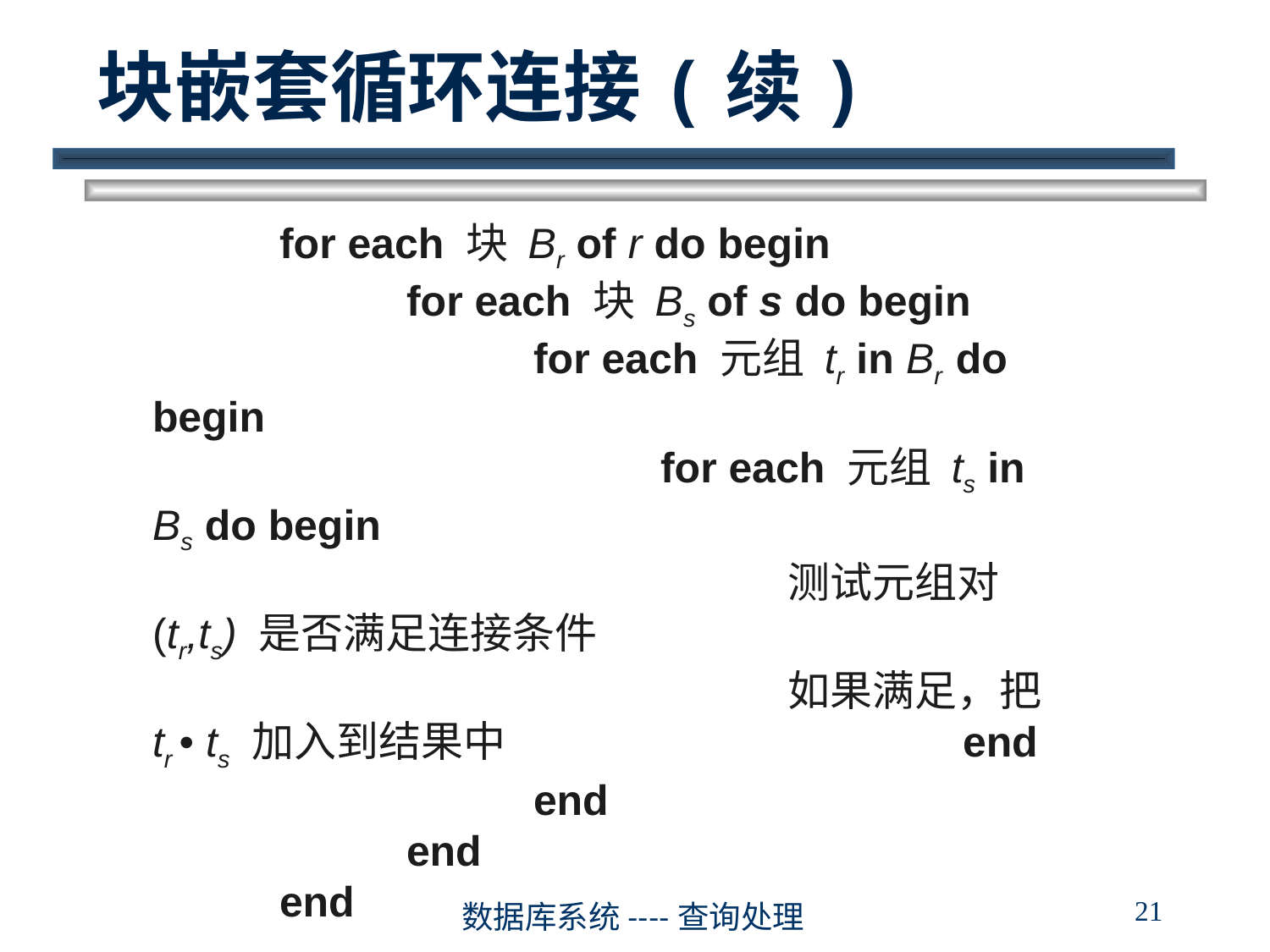

# 块嵌套循环连接(续)
		for each 块 Br of r do begin
		for each 块 Bs of s do begin
			for each 元组 tr in Br  do begin
				for each 元组 ts in Bs do begin
					测试元组对 (tr,ts) 是否满足连接条件
					如果满足，把 tr • ts 加入到结果中				    end
			end
		end
	end
21
数据库系统----查询处理